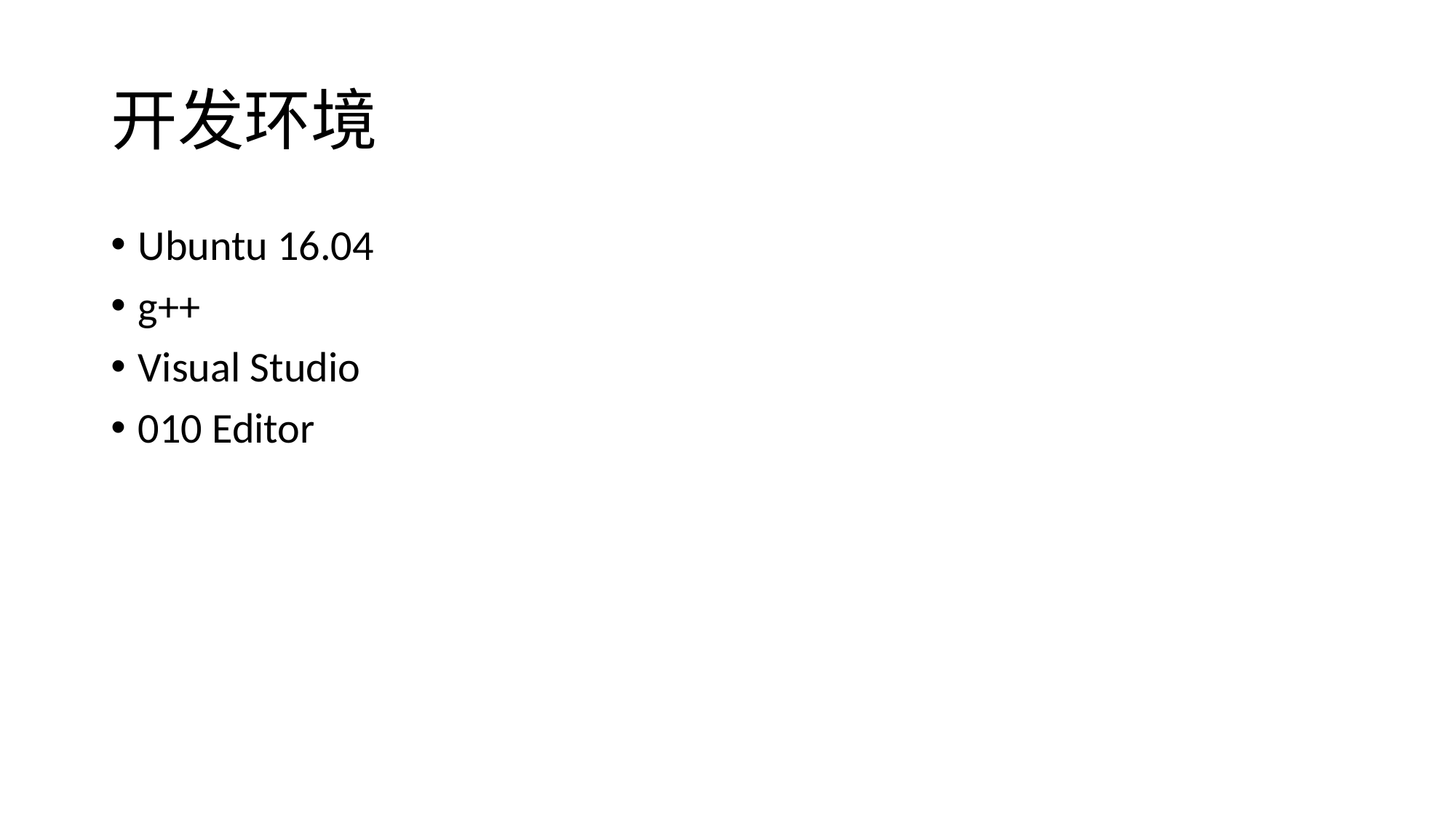

# 开发环境
Ubuntu 16.04
g++
Visual Studio
010 Editor